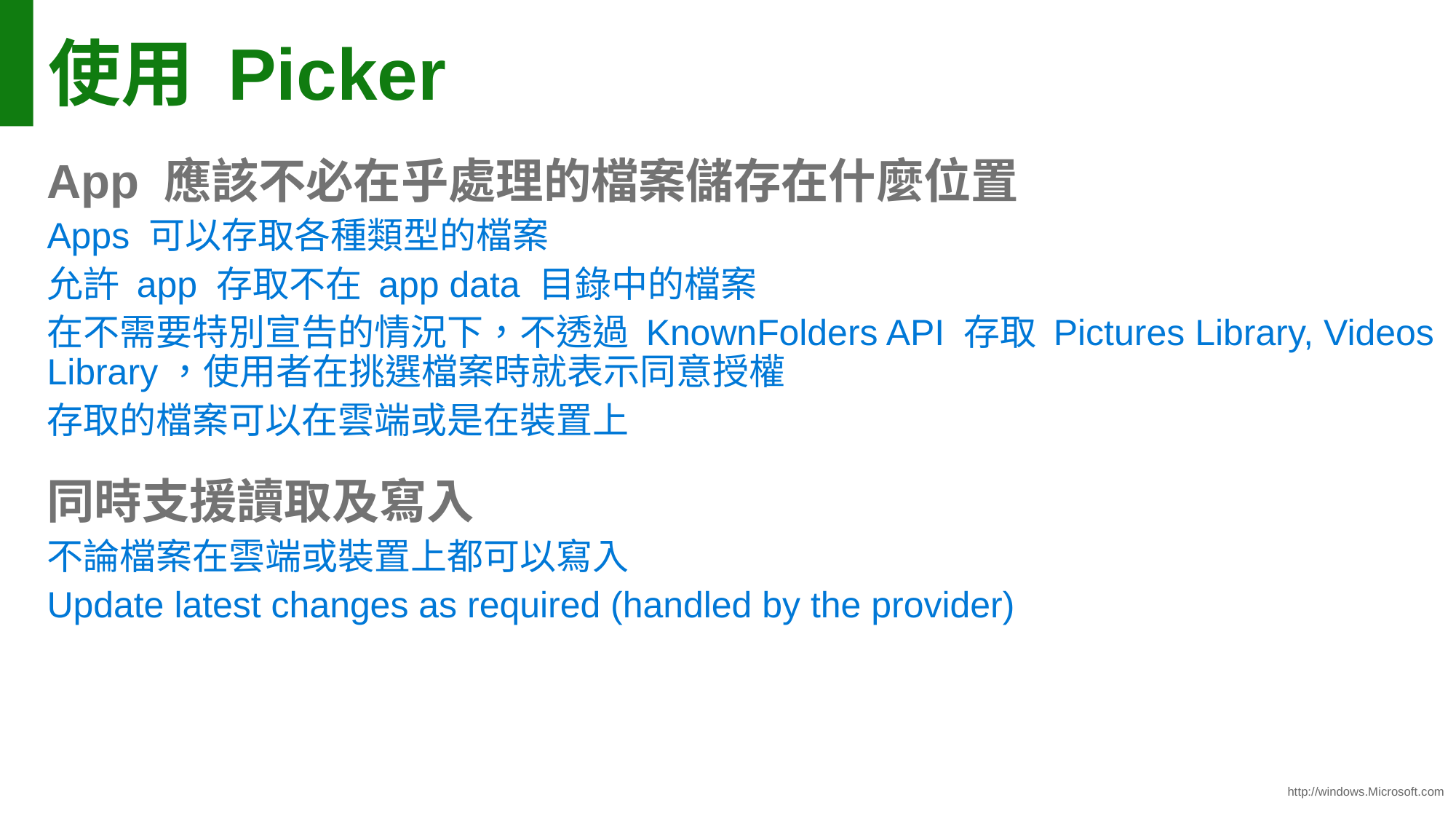

# 使用 Picker
App 應該不必在乎處理的檔案儲存在什麼位置
Apps 可以存取各種類型的檔案
允許 app 存取不在 app data 目錄中的檔案
在不需要特別宣告的情況下，不透過 KnownFolders API 存取 Pictures Library, Videos Library，使用者在挑選檔案時就表示同意授權
存取的檔案可以在雲端或是在裝置上
同時支援讀取及寫入
不論檔案在雲端或裝置上都可以寫入
Update latest changes as required (handled by the provider)